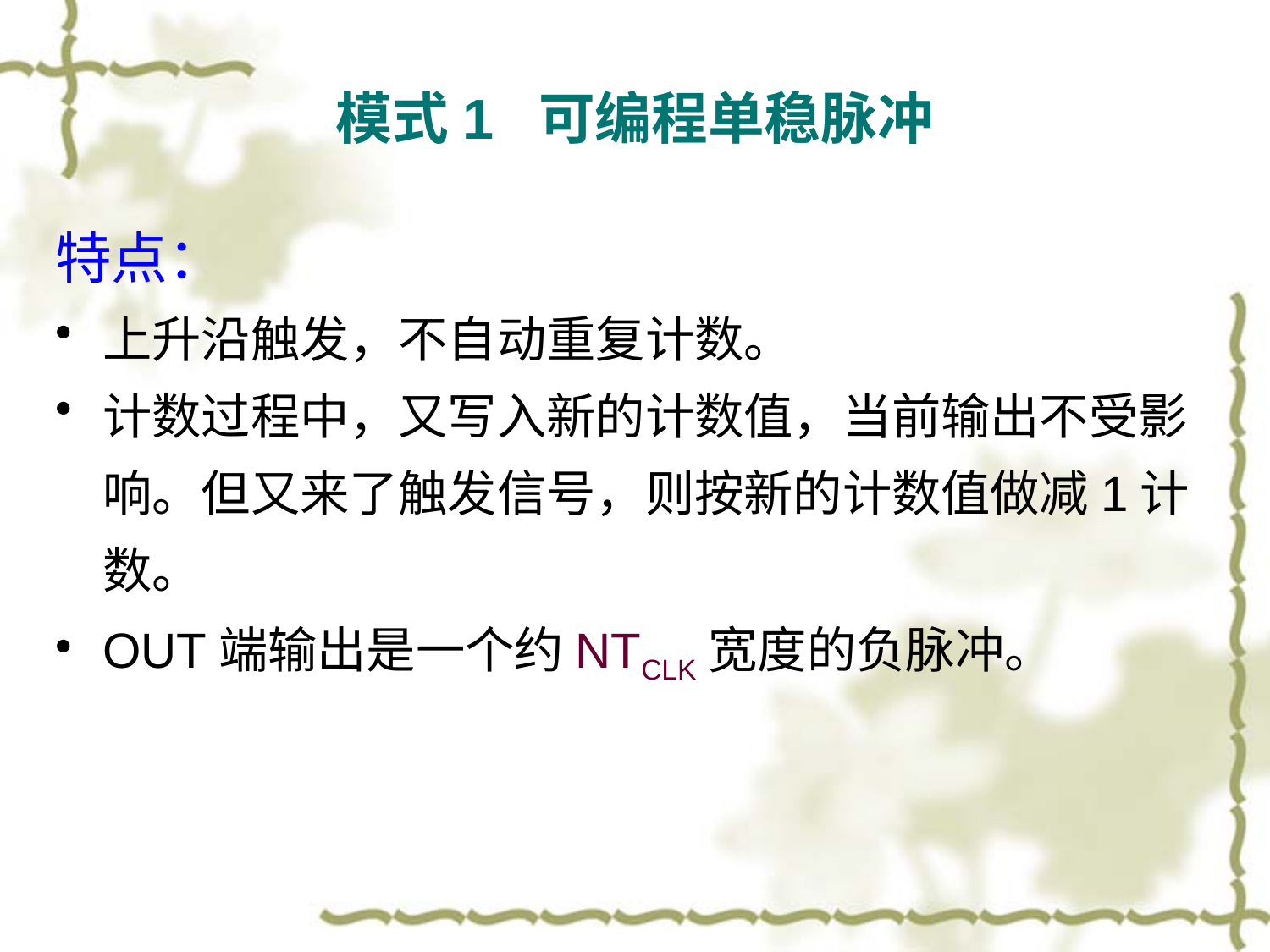

# 模式1  可编程单稳脉冲
特点：
上升沿触发，不自动重复计数。
计数过程中，又写入新的计数值，当前输出不受影响。但又来了触发信号，则按新的计数值做减1计数。
OUT端输出是一个约NTCLK宽度的负脉冲。